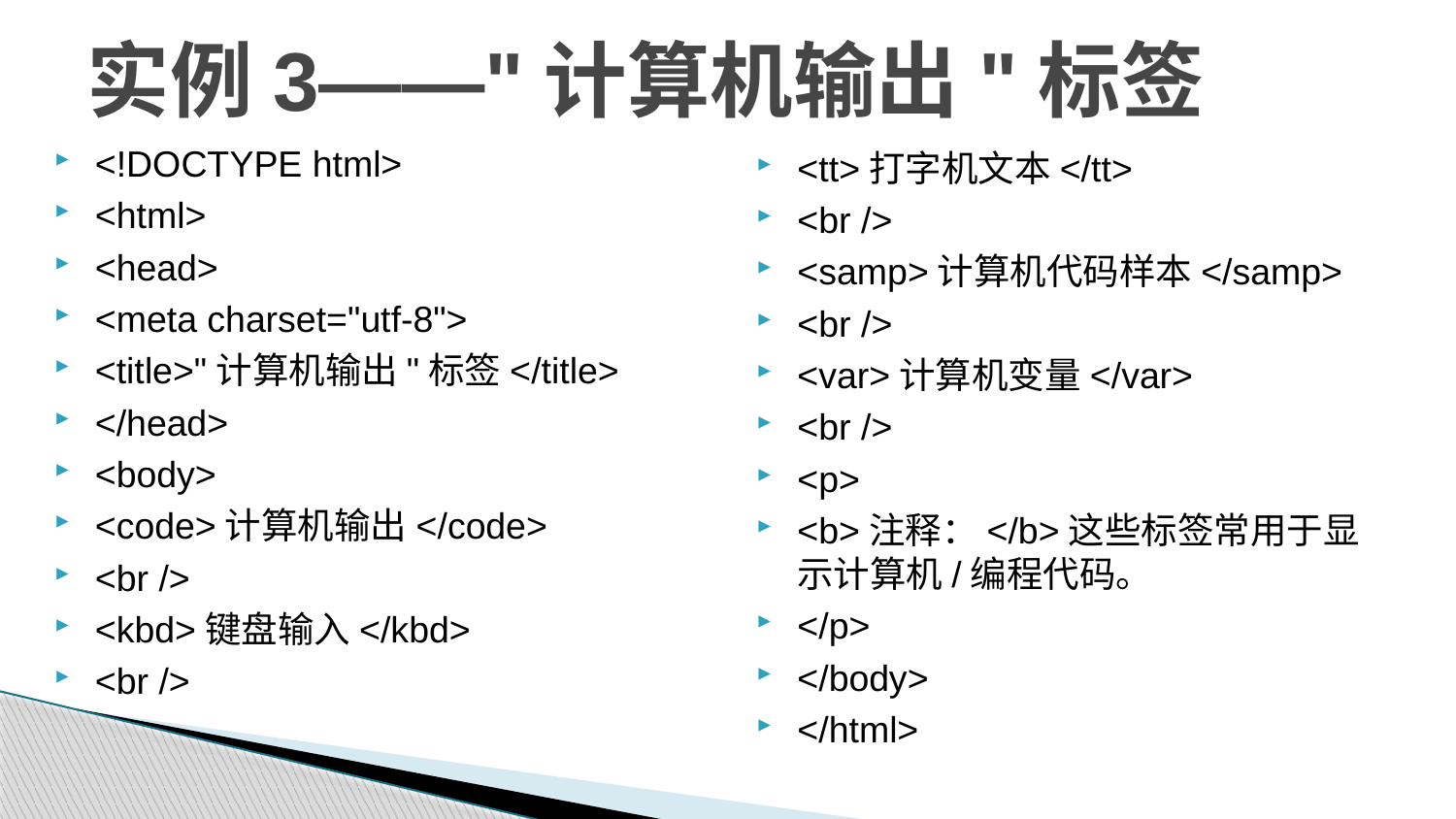

# 实例3——"计算机输出"标签
<!DOCTYPE html>
<html>
<head>
<meta charset="utf-8">
<title>"计算机输出"标签</title>
</head>
<body>
<code>计算机输出</code>
<br />
<kbd>键盘输入</kbd>
<br />

<tt>打字机文本</tt>
<br />
<samp>计算机代码样本</samp>
<br />
<var>计算机变量</var>
<br />
<p>
<b>注释：</b>这些标签常用于显示计算机/编程代码。
</p>
</body>
</html>